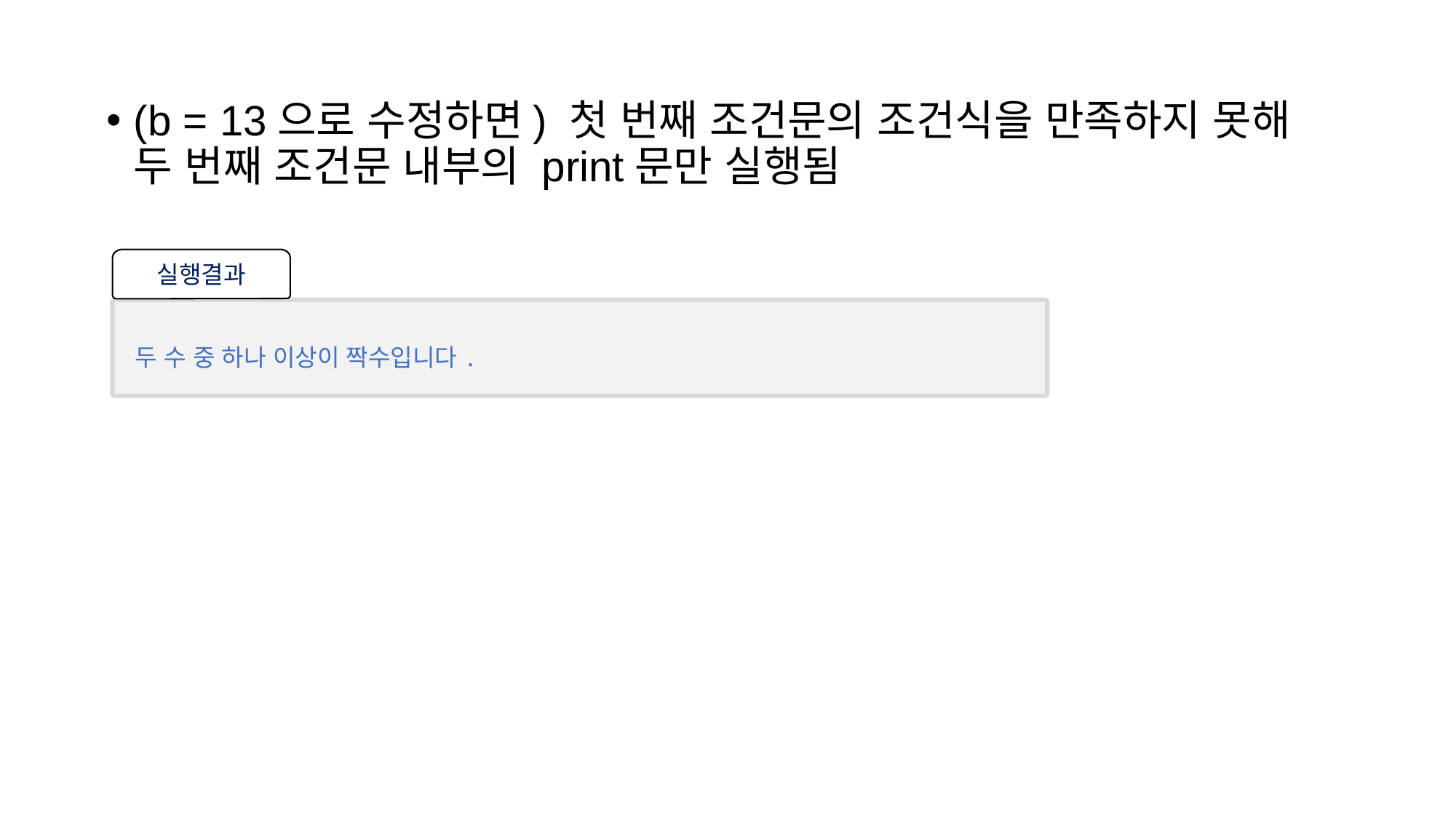

(b = 13으로 수정하면) 첫 번째 조건문의 조건식을 만족하지 못해 두 번째 조건문 내부의 print문만 실행됨
실행결과

두 수 중 하나 이상이 짝수입니다.